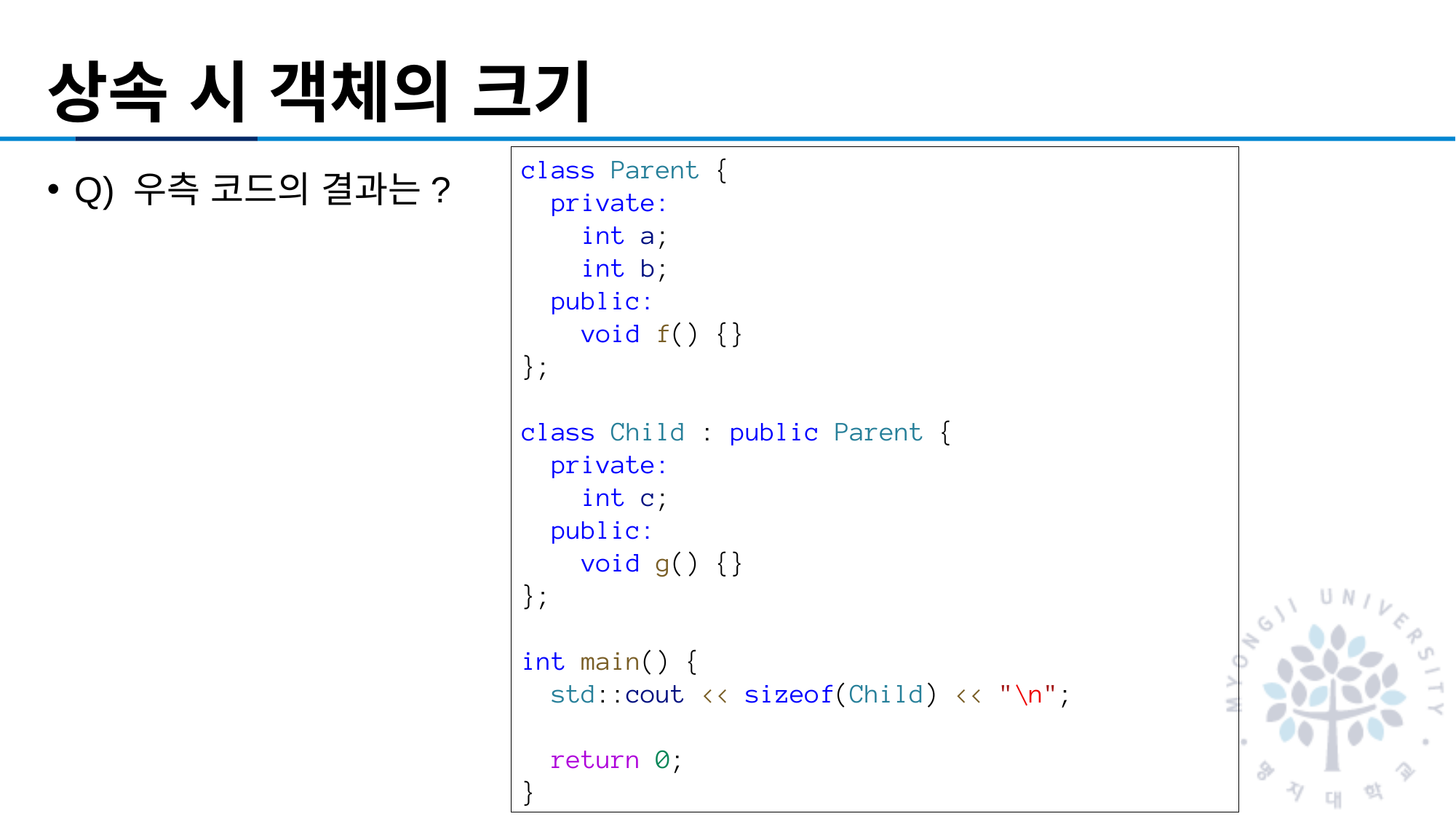

# 상속 시 객체의 크기
class Parent {
  private:
    int a;
    int b;
  public:
    void f() {}
};
class Child : public Parent {
  private:
    int c;
  public:
    void g() {}
};
int main() {
  std::cout << sizeof(Child) << "\n";
  return 0;
}
Q) 우측 코드의 결과는?